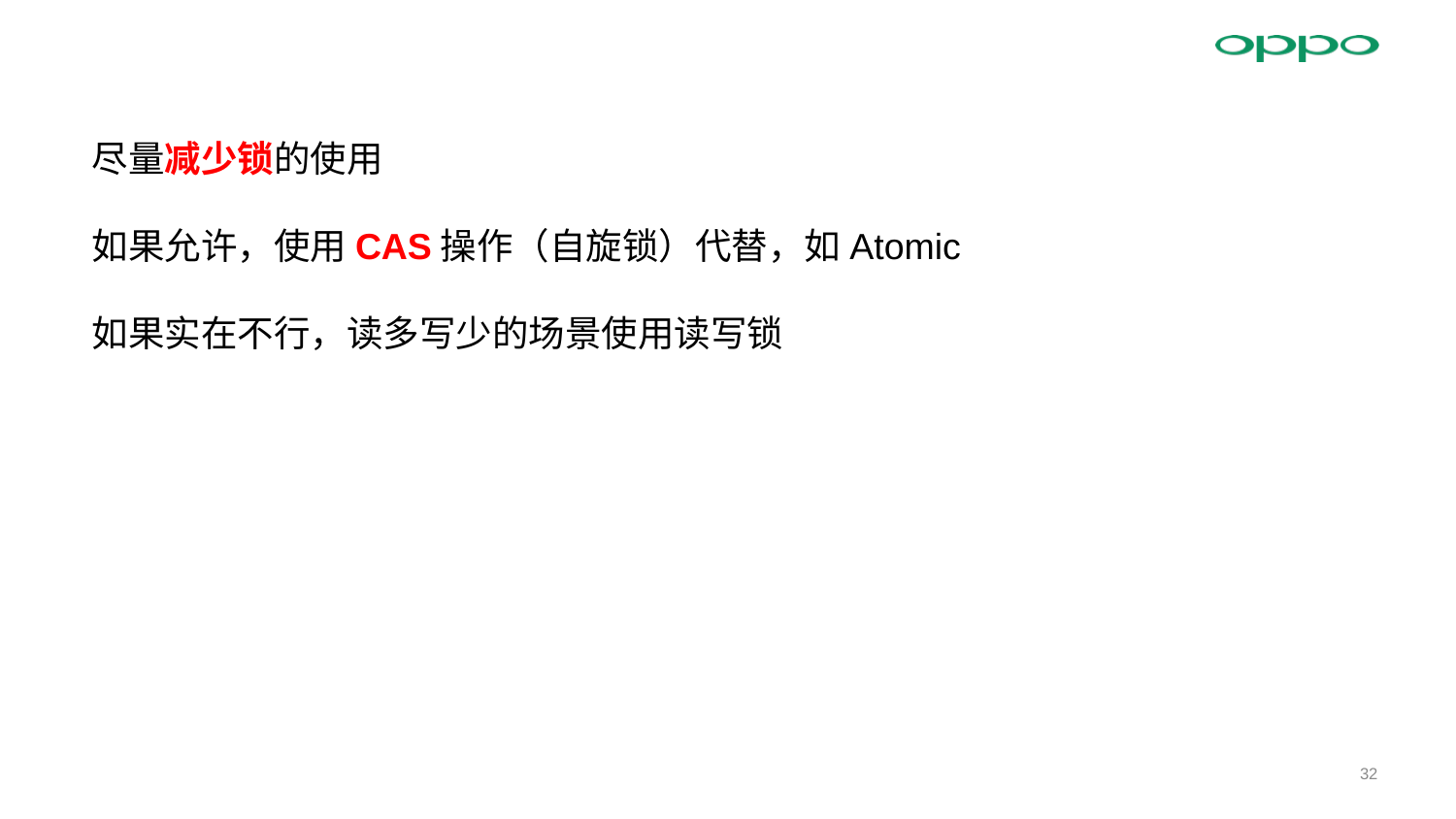

尽量减少锁的使用

如果允许，使用CAS操作（自旋锁）代替，如Atomic

如果实在不行，读多写少的场景使用读写锁